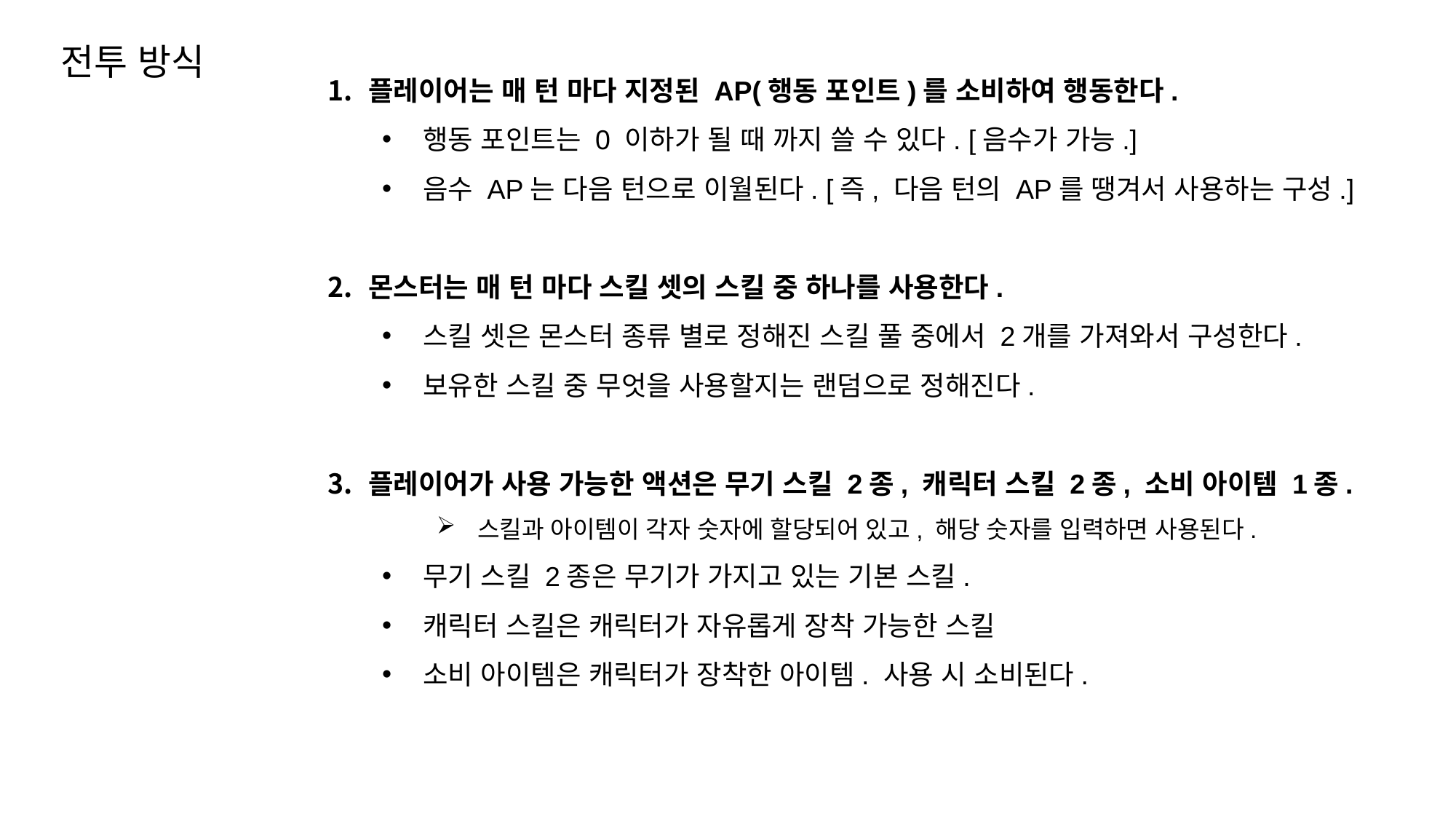

전투 방식
플레이어는 매 턴 마다 지정된 AP(행동 포인트)를 소비하여 행동한다.
행동 포인트는 0 이하가 될 때 까지 쓸 수 있다. [음수가 가능.]
음수 AP는 다음 턴으로 이월된다. [즉, 다음 턴의 AP를 땡겨서 사용하는 구성.]

몬스터는 매 턴 마다 스킬 셋의 스킬 중 하나를 사용한다.
스킬 셋은 몬스터 종류 별로 정해진 스킬 풀 중에서 2개를 가져와서 구성한다.
보유한 스킬 중 무엇을 사용할지는 랜덤으로 정해진다.

플레이어가 사용 가능한 액션은 무기 스킬 2종, 캐릭터 스킬 2종, 소비 아이템 1종.
스킬과 아이템이 각자 숫자에 할당되어 있고, 해당 숫자를 입력하면 사용된다.
무기 스킬 2종은 무기가 가지고 있는 기본 스킬.
캐릭터 스킬은 캐릭터가 자유롭게 장착 가능한 스킬
소비 아이템은 캐릭터가 장착한 아이템. 사용 시 소비된다.